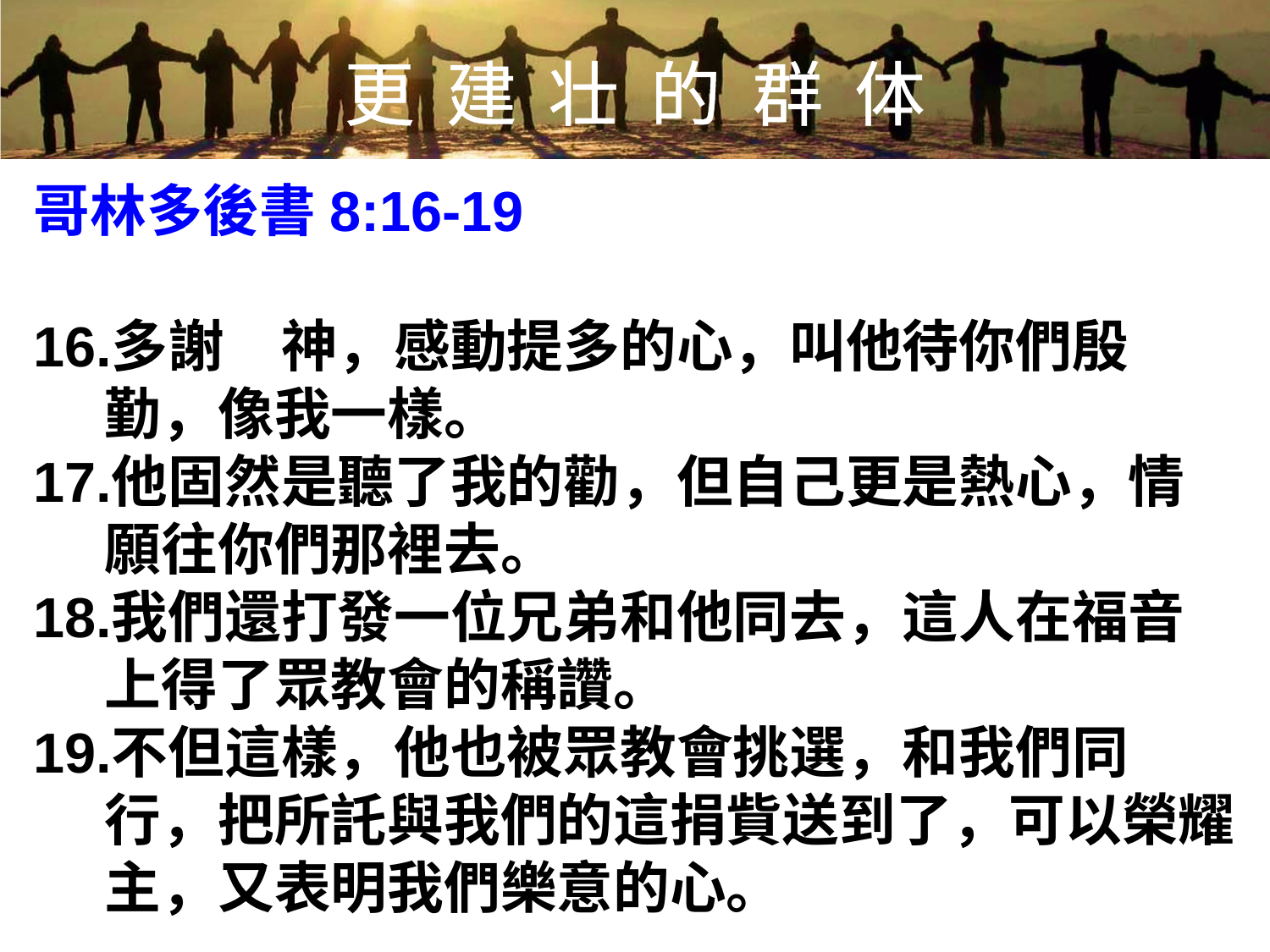

哥林多後書8:16-19

多謝　神，感動提多的心，叫他待你們殷勤，像我一樣。
他固然是聽了我的勸，但自己更是熱心，情願往你們那裡去。
我們還打發一位兄弟和他同去，這人在福音上得了眾教會的稱讚。
不但這樣，他也被眾教會挑選，和我們同行，把所託與我們的這捐貲送到了，可以榮耀主，又表明我們樂意的心。